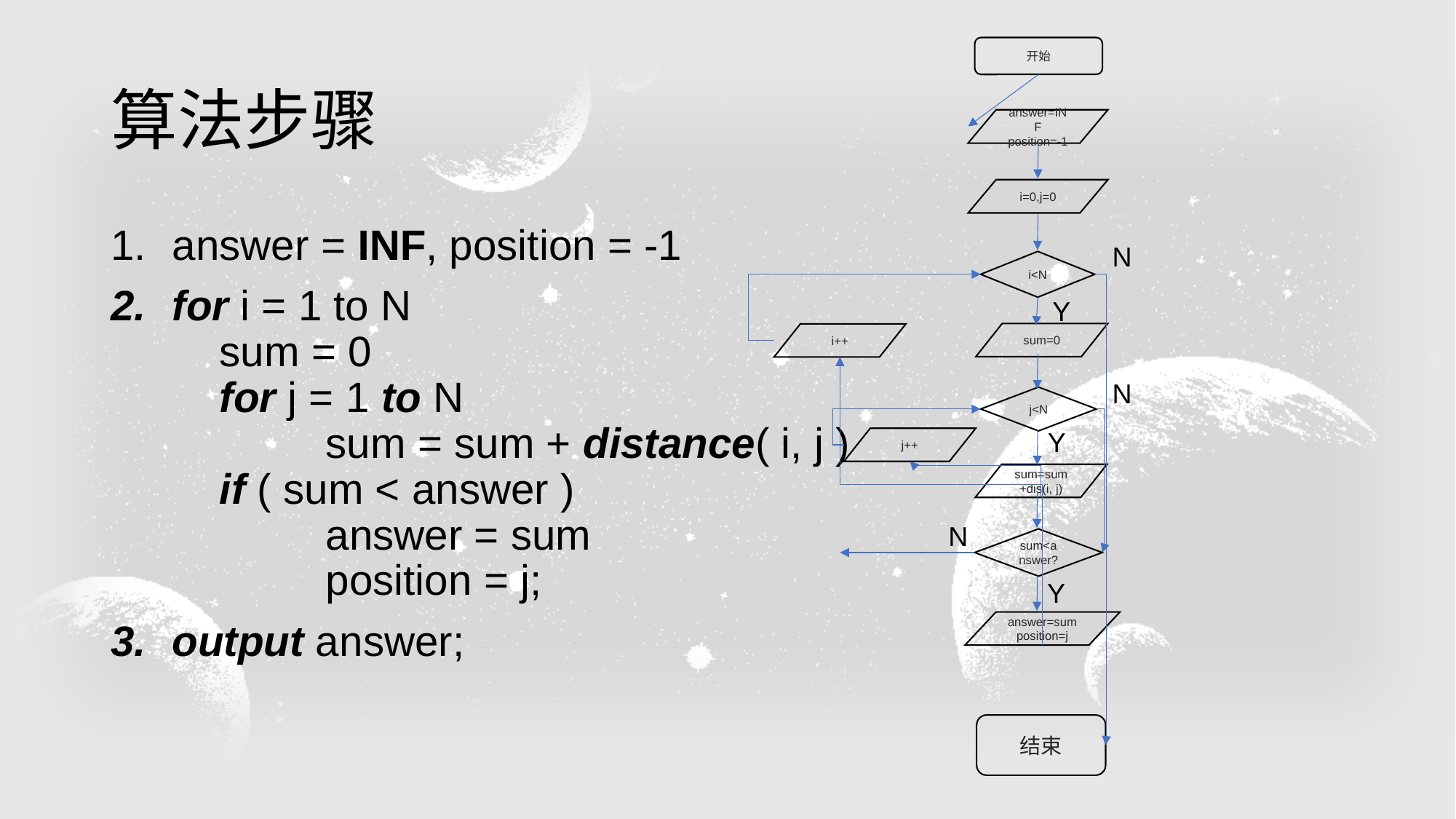

开始
# 算法步骤
answer=INF
position=-1
i=0,j=0
answer = INF, position = -1
for i = 1 to N
    sum = 0
    for j = 1 to N
             sum = sum + distance( i, j )
    if ( sum < answer )
             answer = sum
             position = j;
output answer;

N
i<N
Y
sum=0
i++
N
j<N
Y
j++
sum=sum+dis(i, j)
N
sum<answer?
Y
answer=sum
position=j
结束